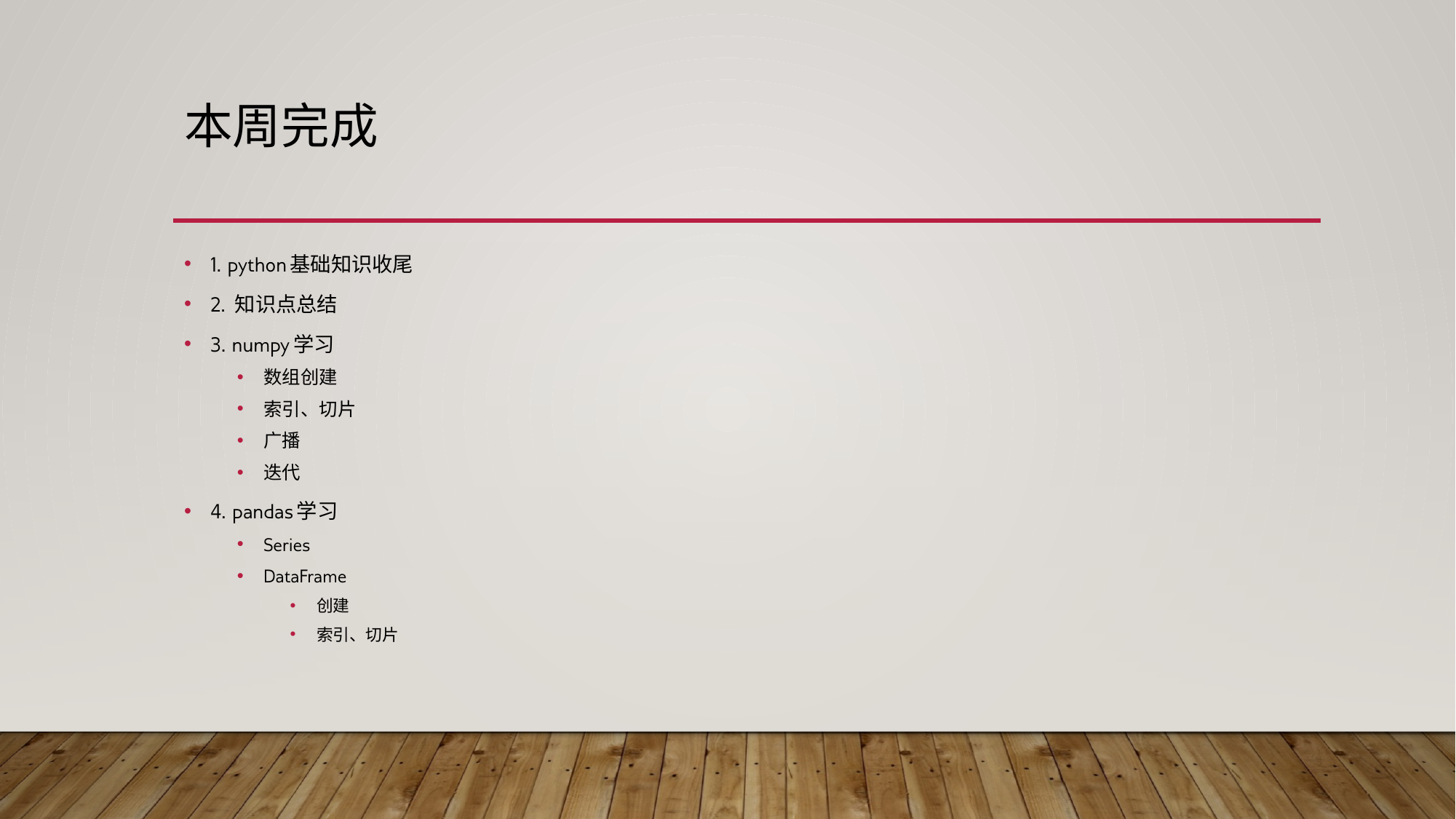

# 本周完成
1. python基础知识收尾
2. 知识点总结
3. numpy学习
数组创建
索引、切片
广播
迭代
4. pandas学习
Series
DataFrame
创建
索引、切片